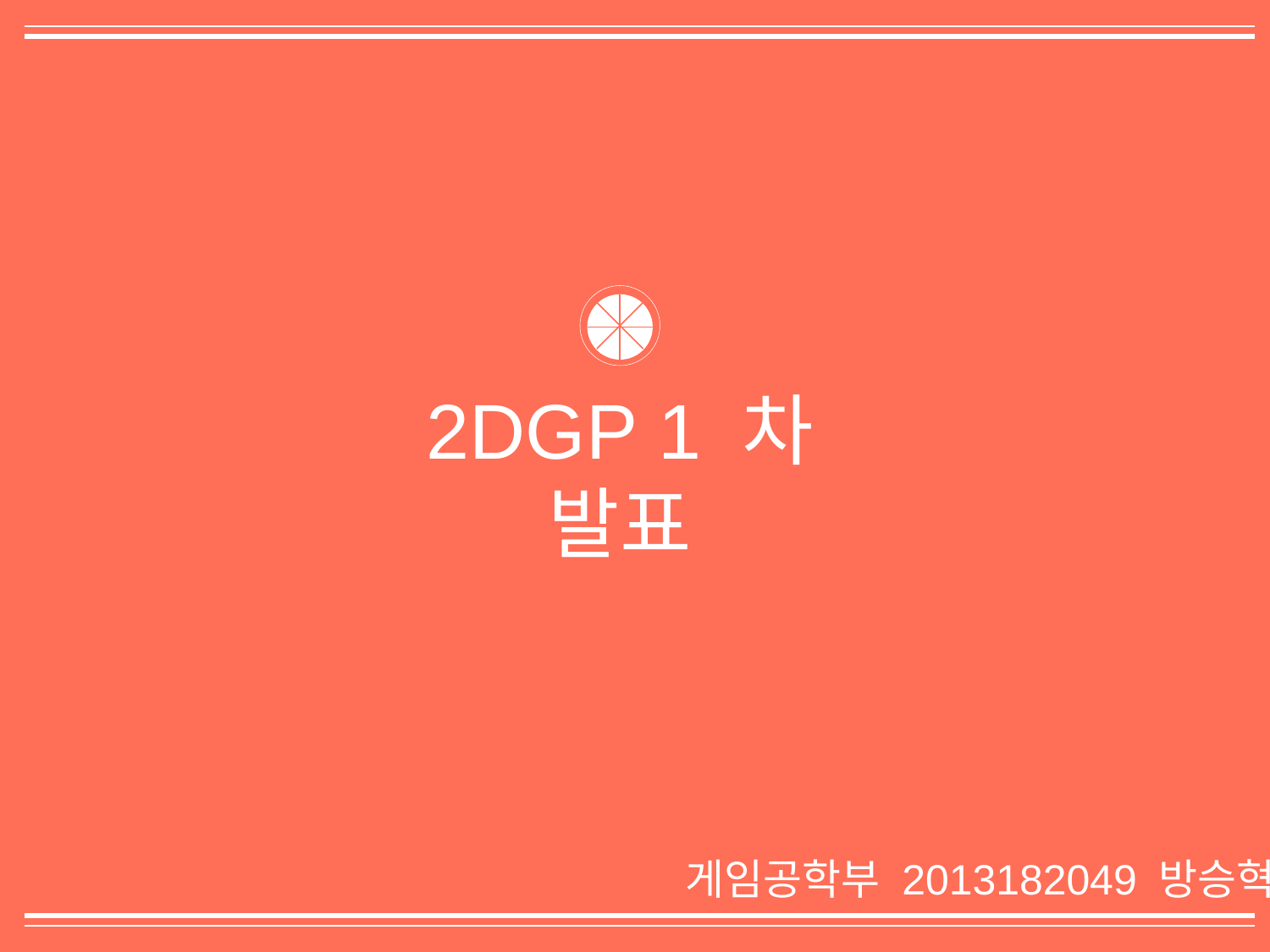

2DGP 1 차 발표
게임공학부 2013182049 방승혁